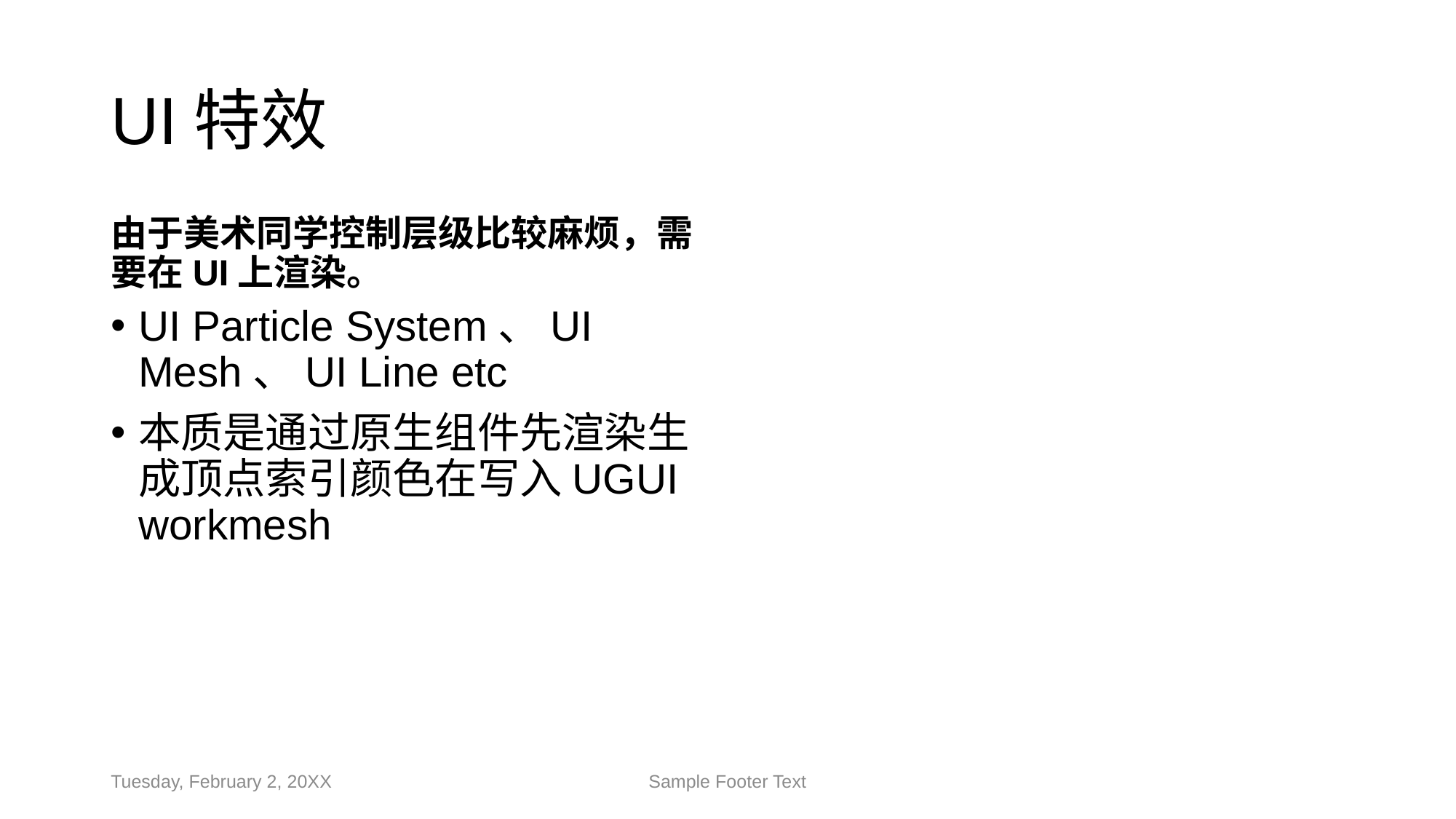

# UI特效
由于美术同学控制层级比较麻烦，需要在UI上渲染。

UI Particle System、UI Mesh、UI Line etc
本质是通过原生组件先渲染生成顶点索引颜色在写入UGUI workmesh

Tuesday, February 2, 20XX
Sample Footer Text
13